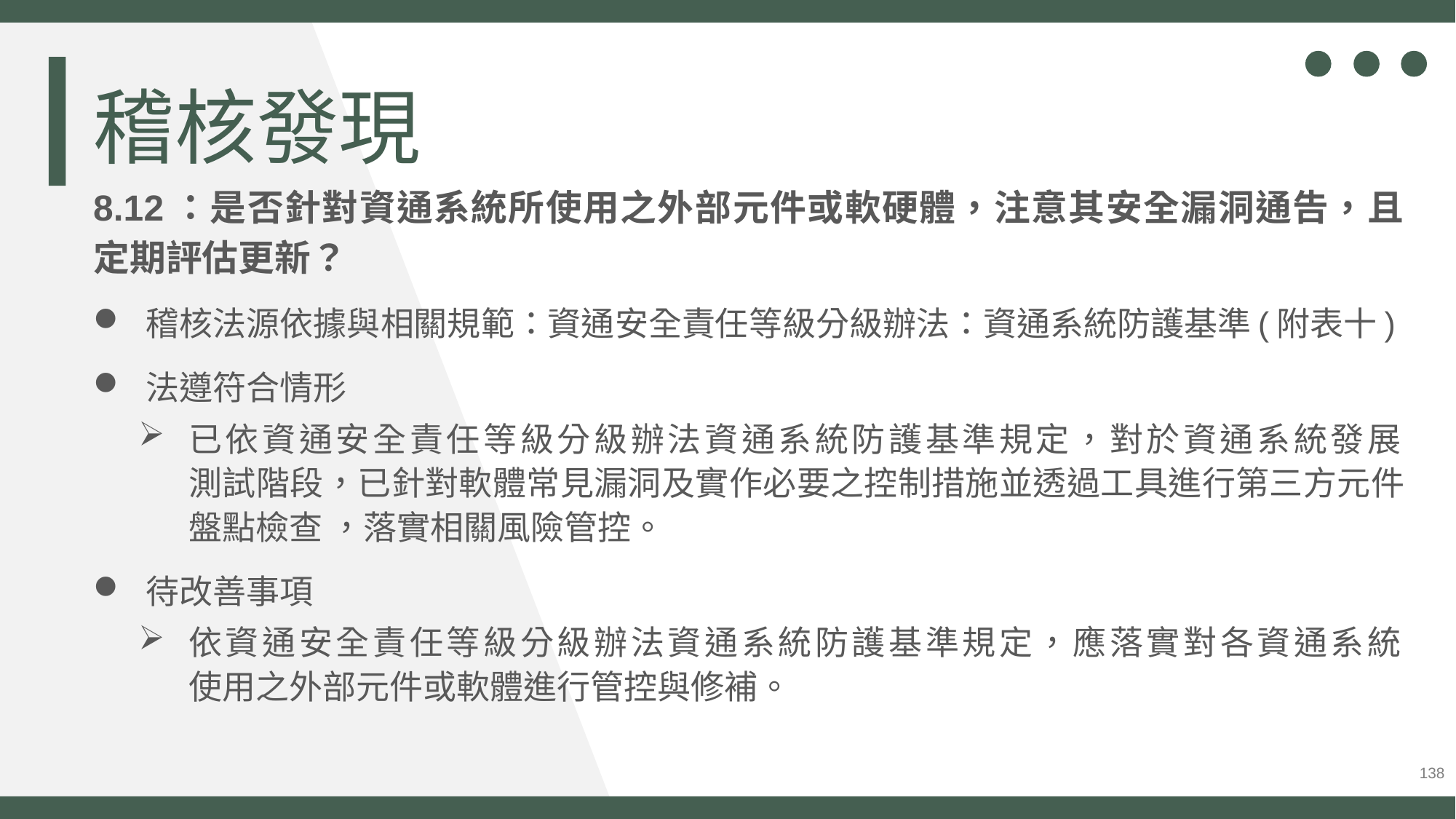

稽核發現
8.12：是否針對資通系統所使用之外部元件或軟硬體，注意其安全漏洞通告，且
定期評估更新？
稽核法源依據與相關規範：資通安全責任等級分級辦法：資通系統防護基準(附表十)
法遵符合情形
已依資通安全責任等級分級辦法資通系統防護基準規定，對於資通系統發展
測試階段，已針對軟體常見漏洞及實作必要之控制措施並透過工具進行第三方元件盤點檢查 ，落實相關風險管控。
待改善事項
依資通安全責任等級分級辦法資通系統防護基準規定，應落實對各資通系統
使用之外部元件或軟體進行管控與修補。
138